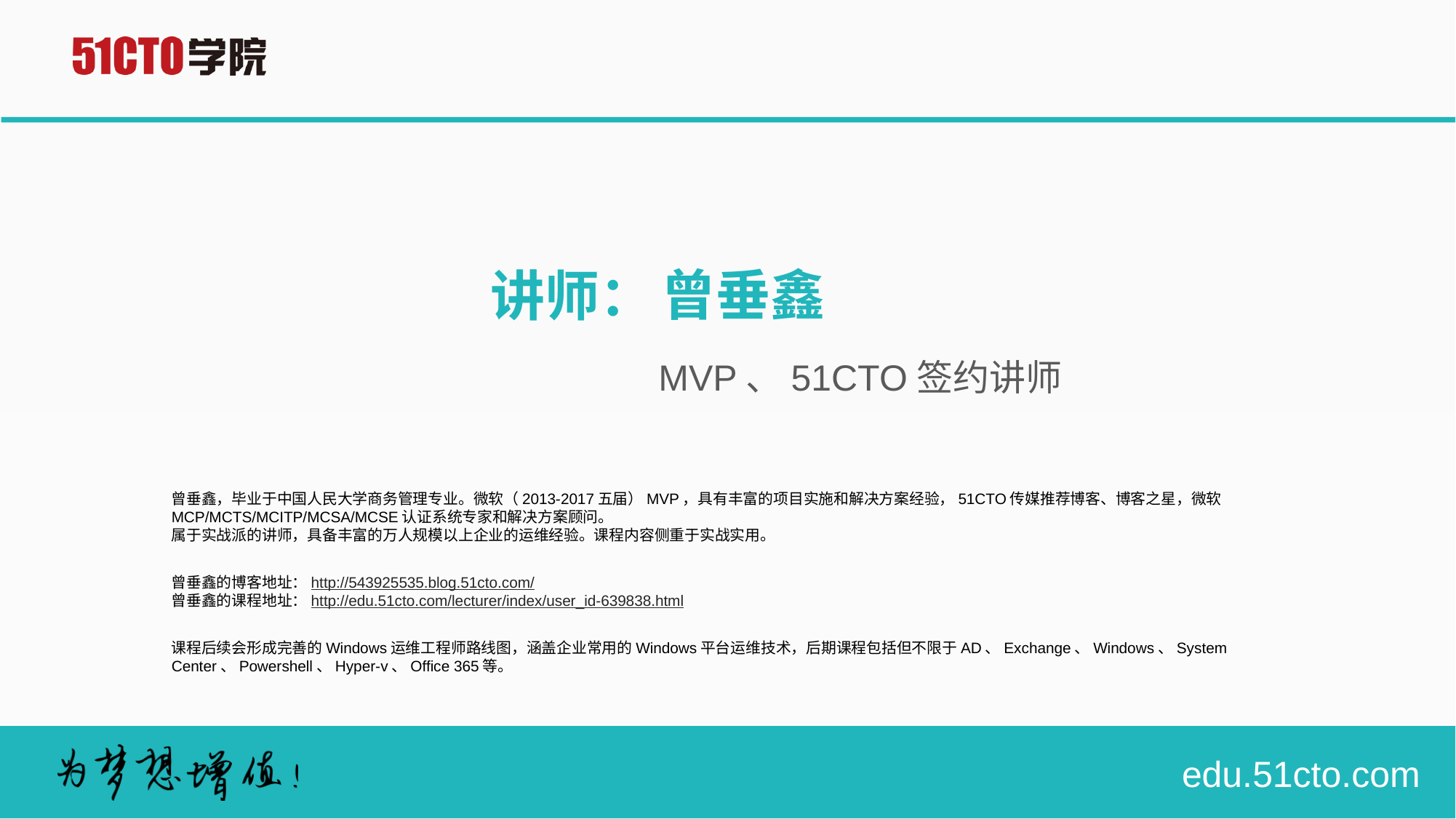

曾垂鑫
MVP、51CTO签约讲师
曾垂鑫，毕业于中国人民大学商务管理专业。微软（2013-2017五届）MVP，具有丰富的项目实施和解决方案经验，51CTO传媒推荐博客、博客之星，微软MCP/MCTS/MCITP/MCSA/MCSE认证系统专家和解决方案顾问。
属于实战派的讲师，具备丰富的万人规模以上企业的运维经验。课程内容侧重于实战实用。

曾垂鑫的博客地址：http://543925535.blog.51cto.com/
曾垂鑫的课程地址：http://edu.51cto.com/lecturer/index/user_id-639838.html

课程后续会形成完善的Windows运维工程师路线图，涵盖企业常用的Windows平台运维技术，后期课程包括但不限于AD、Exchange、Windows、System Center、Powershell、Hyper-v、Office 365等。